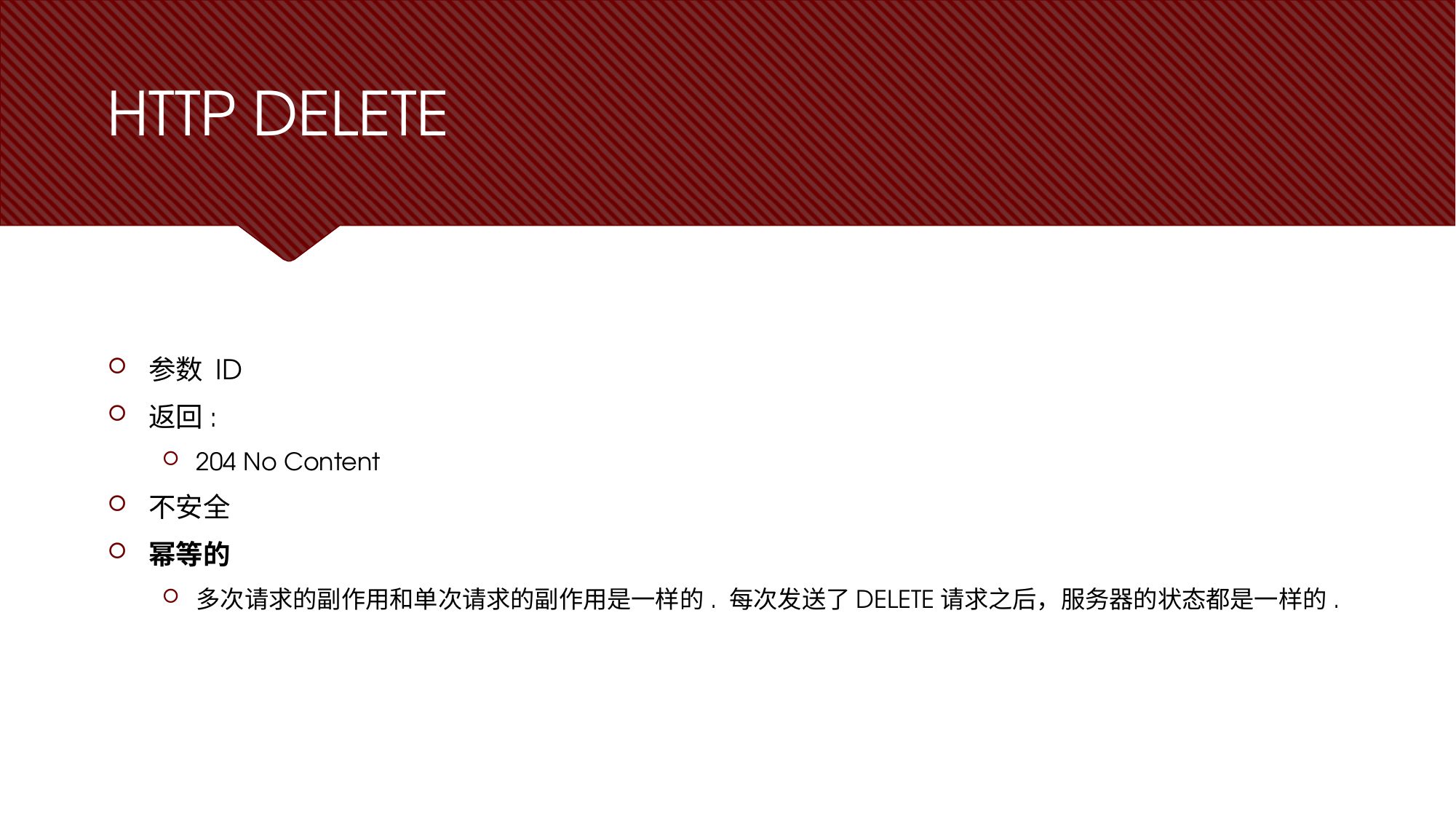

# HTTP DELETE
参数 ID
返回:
204 No Content
不安全
幂等的
多次请求的副作用和单次请求的副作用是一样的. 每次发送了DELETE请求之后，服务器的状态都是一样的.